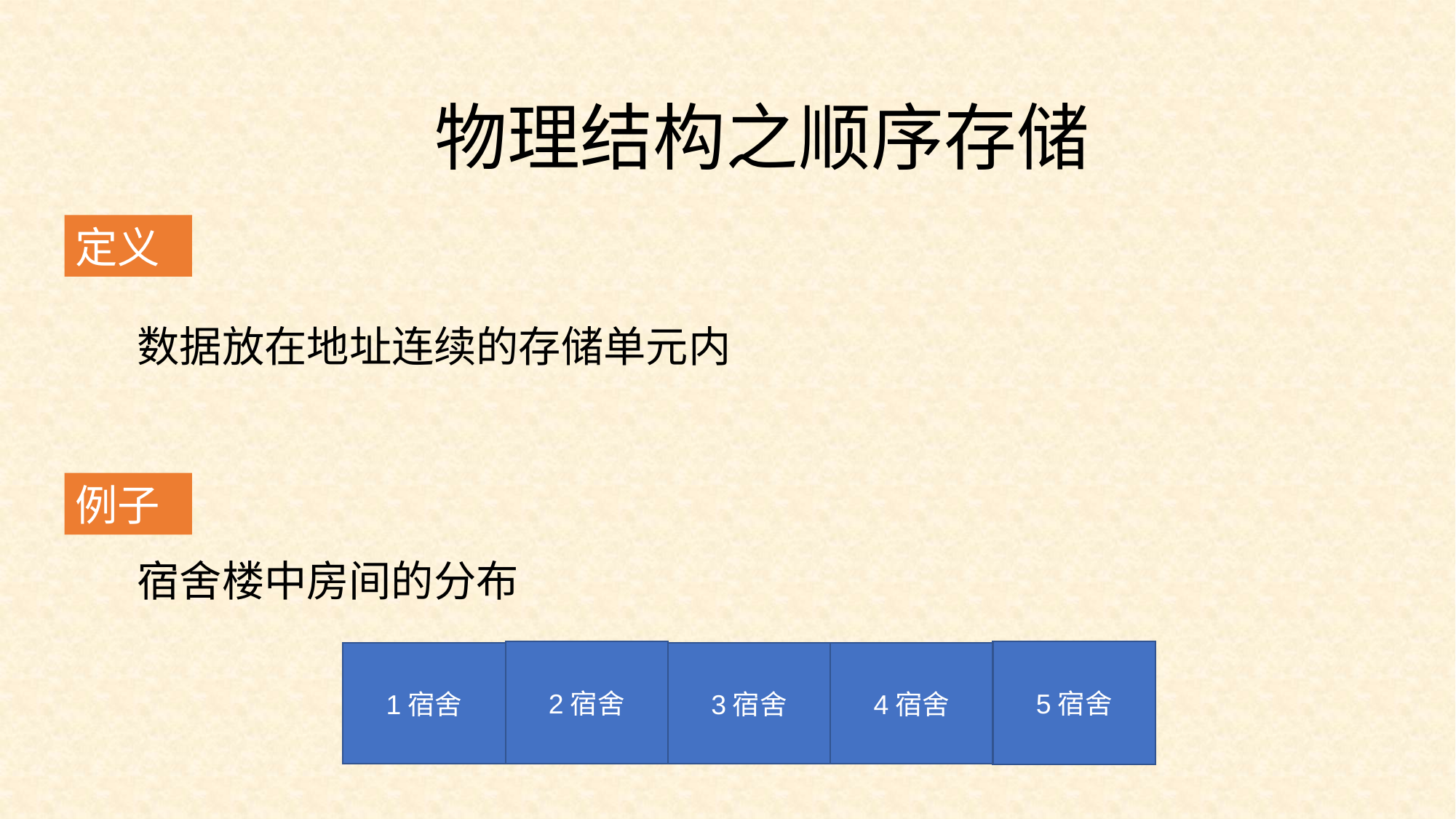

物理结构之顺序存储
定义
数据放在地址连续的存储单元内
例子
宿舍楼中房间的分布
2宿舍
5宿舍
1宿舍
3宿舍
4宿舍